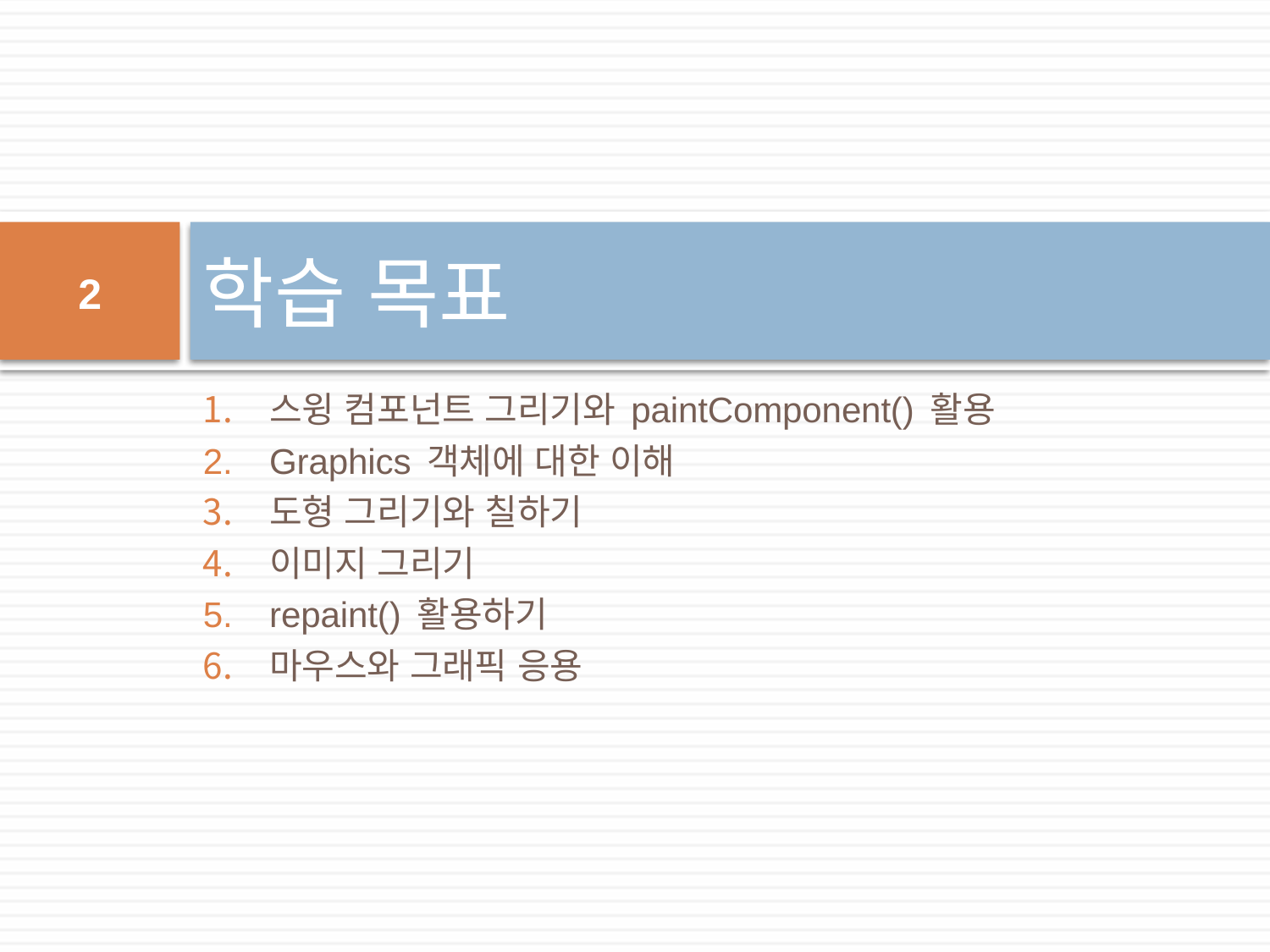

# 학습 목표
2
스윙 컴포넌트 그리기와 paintComponent() 활용
Graphics 객체에 대한 이해
도형 그리기와 칠하기
이미지 그리기
repaint() 활용하기
마우스와 그래픽 응용